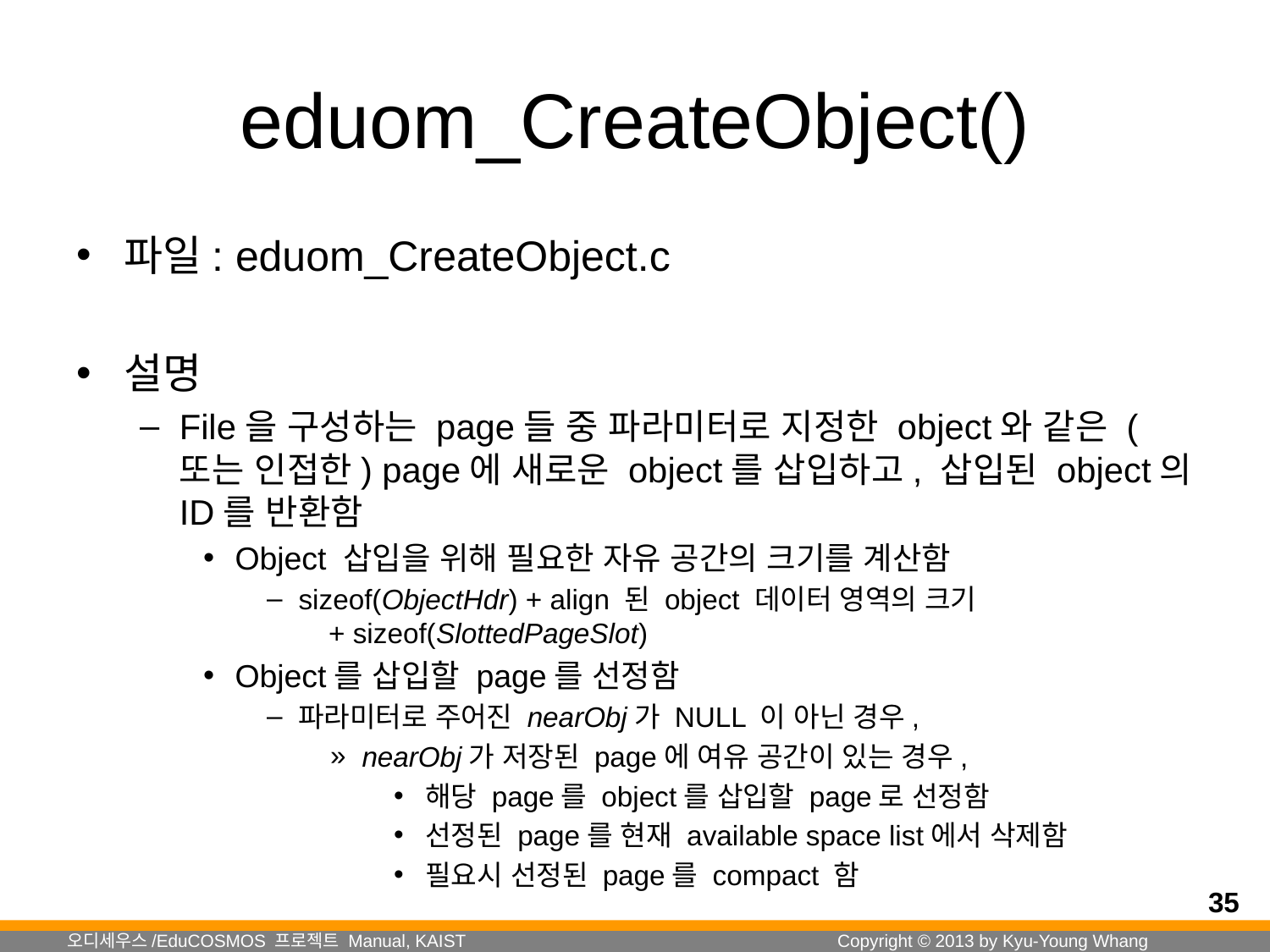

# eduom_CreateObject()
파일: eduom_CreateObject.c

설명
File을 구성하는 page들 중 파라미터로 지정한 object와 같은 (또는 인접한) page에 새로운 object를 삽입하고, 삽입된 object의 ID를 반환함
Object 삽입을 위해 필요한 자유 공간의 크기를 계산함
sizeof(ObjectHdr) + align 된 object 데이터 영역의 크기
   + sizeof(SlottedPageSlot)
Object를 삽입할 page를 선정함
파라미터로 주어진 nearObj가 NULL 이 아닌 경우,
nearObj가 저장된 page에 여유 공간이 있는 경우,
해당 page를 object를 삽입할 page로 선정함
선정된 page를 현재 available space list에서 삭제함
필요시 선정된 page를 compact 함